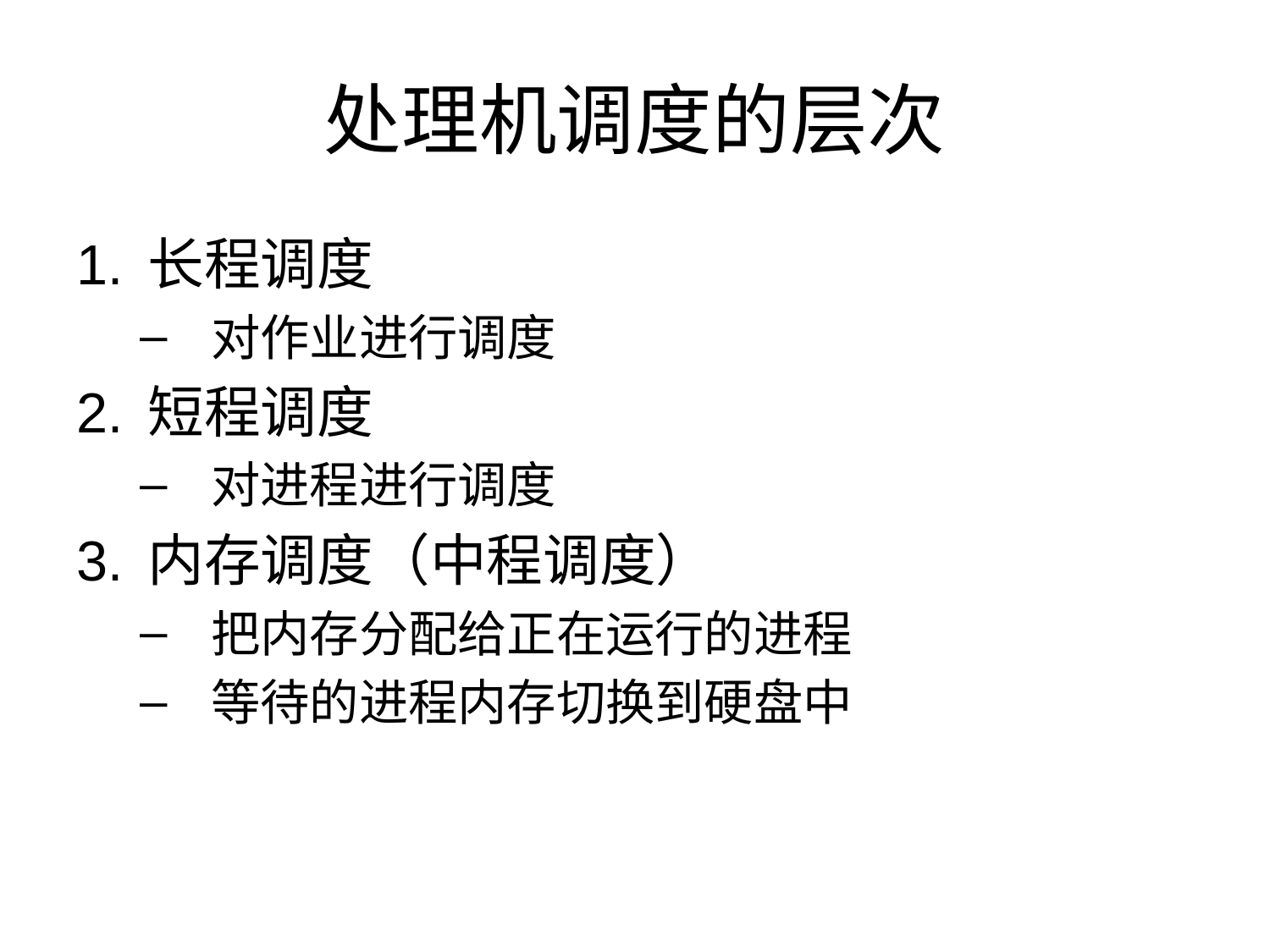

# 处理机调度的层次
长程调度
对作业进行调度
短程调度
对进程进行调度
内存调度（中程调度）
把内存分配给正在运行的进程
等待的进程内存切换到硬盘中